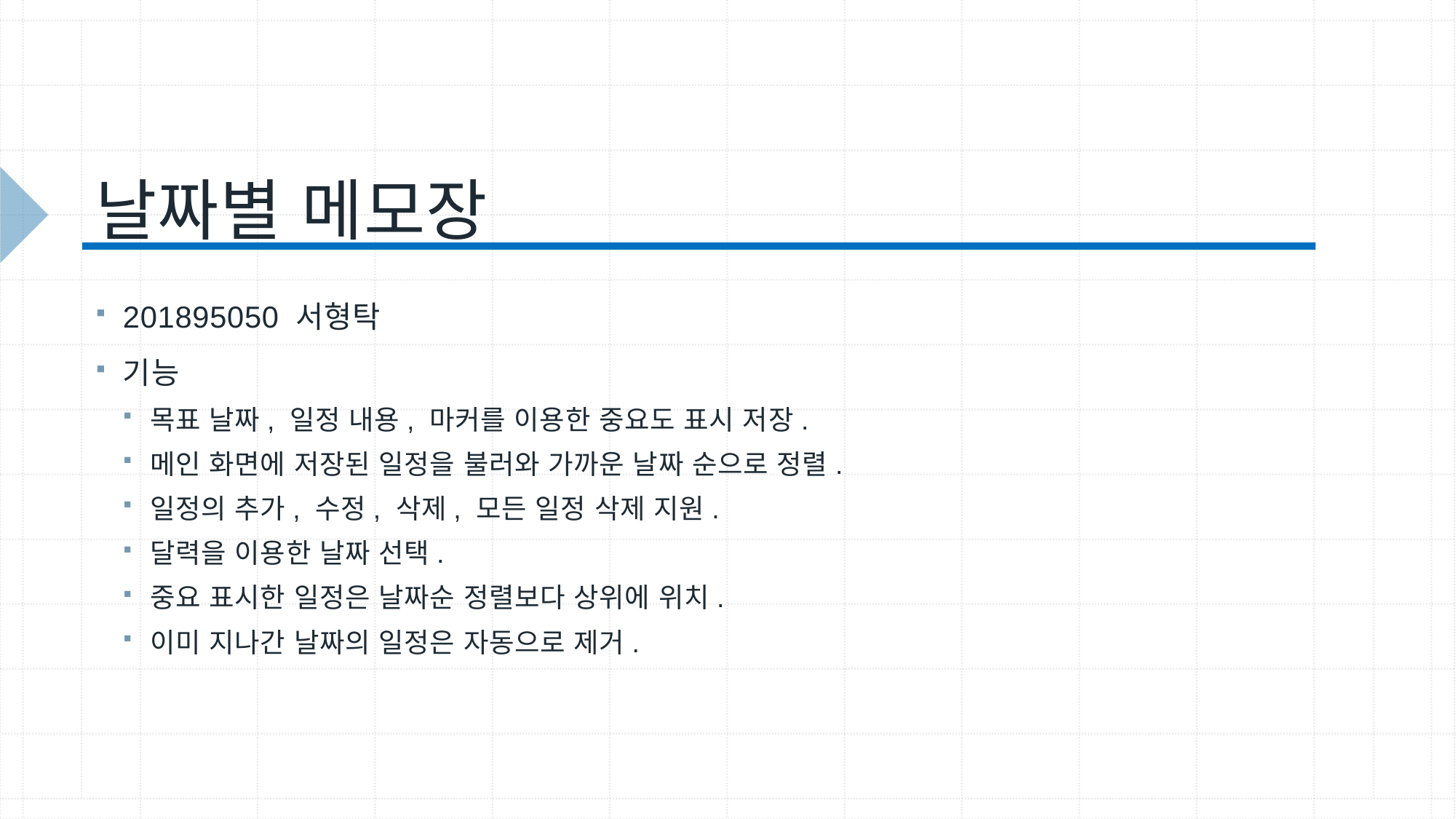

# 날짜별 메모장

201895050 서형탁
기능
목표 날짜, 일정 내용, 마커를 이용한 중요도 표시 저장.
메인 화면에 저장된 일정을 불러와 가까운 날짜 순으로 정렬.
일정의 추가, 수정, 삭제, 모든 일정 삭제 지원.
달력을 이용한 날짜 선택.
중요 표시한 일정은 날짜순 정렬보다 상위에 위치.
이미 지나간 날짜의 일정은 자동으로 제거.